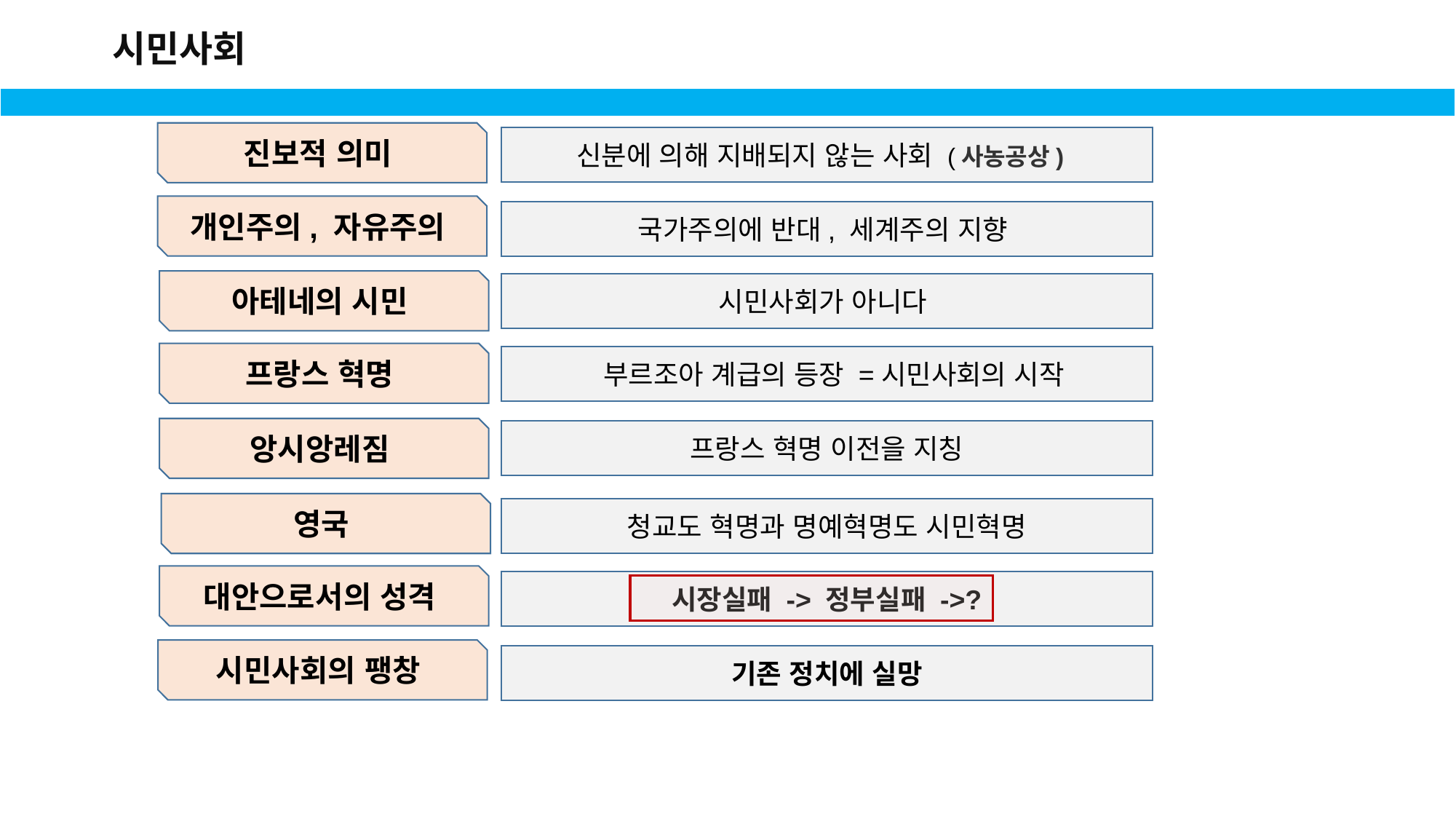

시민사회

진보적 의미
신분에 의해 지배되지 않는 사회 (사농공상)
개인주의, 자유주의
국가주의에 반대, 세계주의 지향
아테네의 시민
시민사회가 아니다
프랑스 혁명
 부르조아 계급의 등장 =시민사회의 시작
앙시앙레짐
프랑스 혁명 이전을 지칭
영국
청교도 혁명과 명예혁명도 시민혁명
대안으로서의 성격
시장실패 -> 정부실패 ->?
시민사회의 팽창
기존 정치에 실망